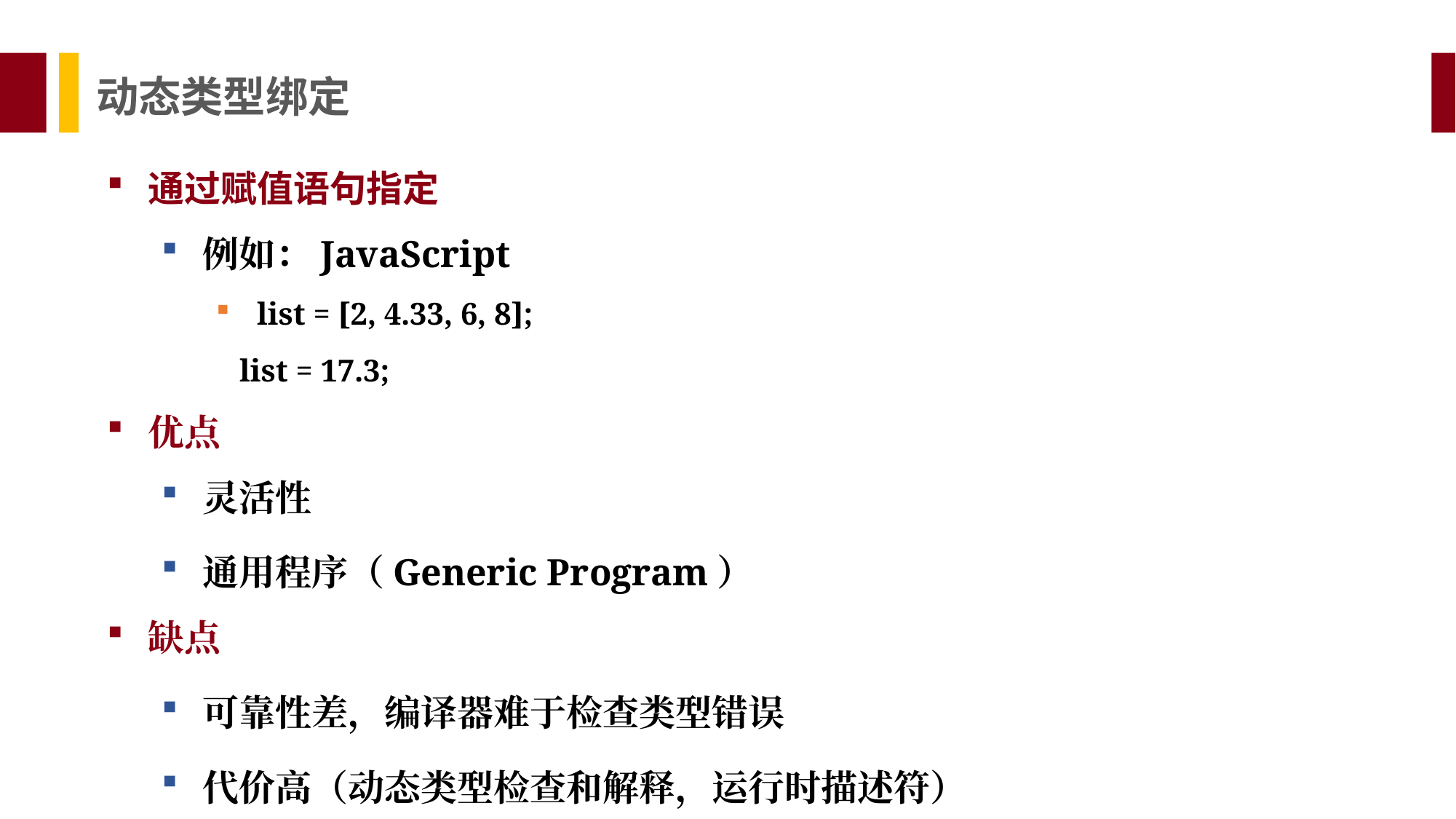

动态类型绑定
通过赋值语句指定
例如：JavaScript
list = [2, 4.33, 6, 8];
   list = 17.3;
优点
灵活性
通用程序（Generic Program）
缺点
可靠性差，编译器难于检查类型错误
代价高（动态类型检查和解释，运行时描述符）